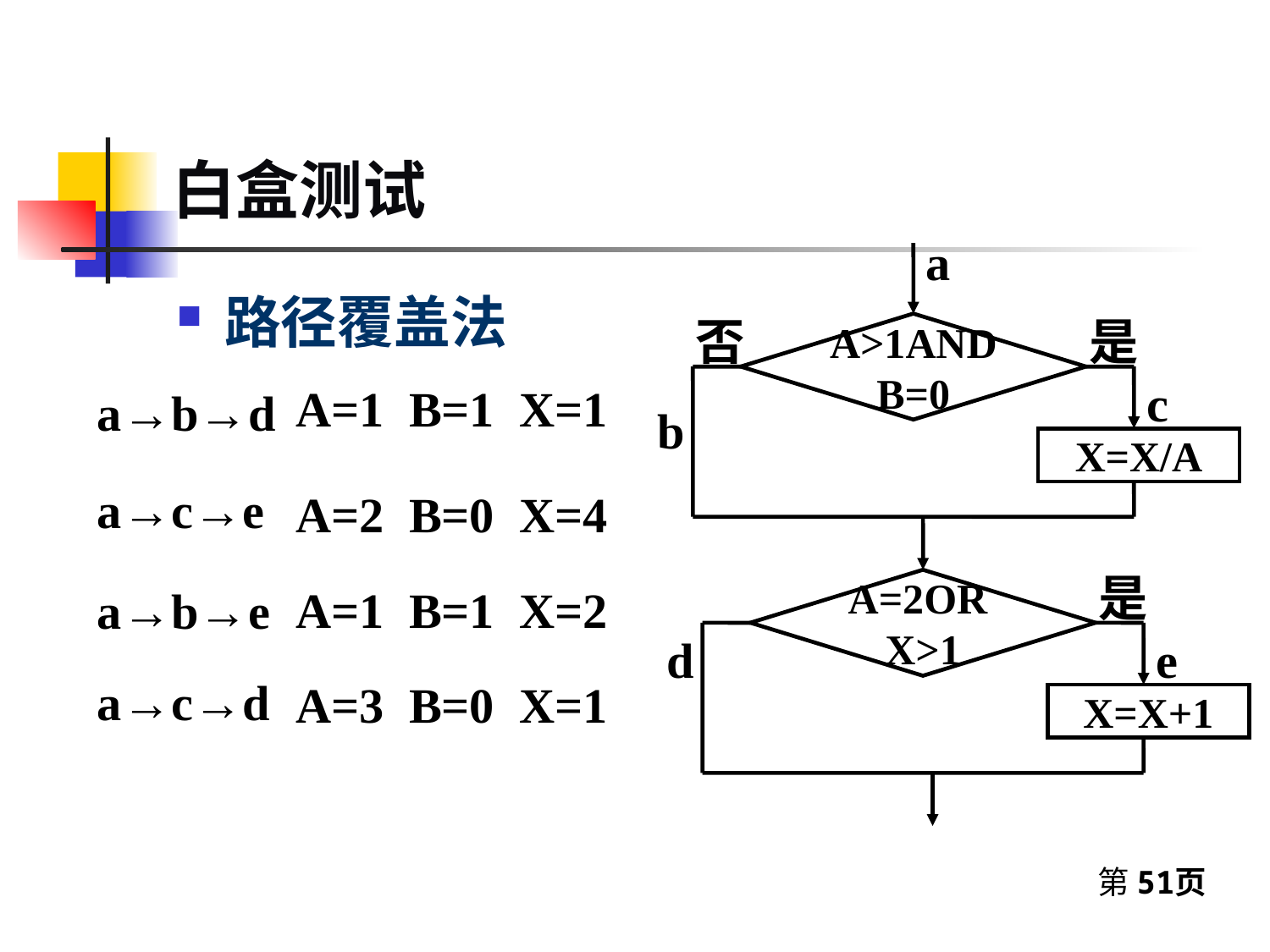

# 白盒测试
a

否
是
A>1AND
B=0

c
b
X=X/A

是
A=2OR
X>1
d

e
X=X+1

路径覆盖法

a→b→d
A=1  B=1  X=1
a→c→e
A=2  B=0  X=4
A=1  B=1  X=2
a→b→e
A=3  B=0  X=1
a→c→d